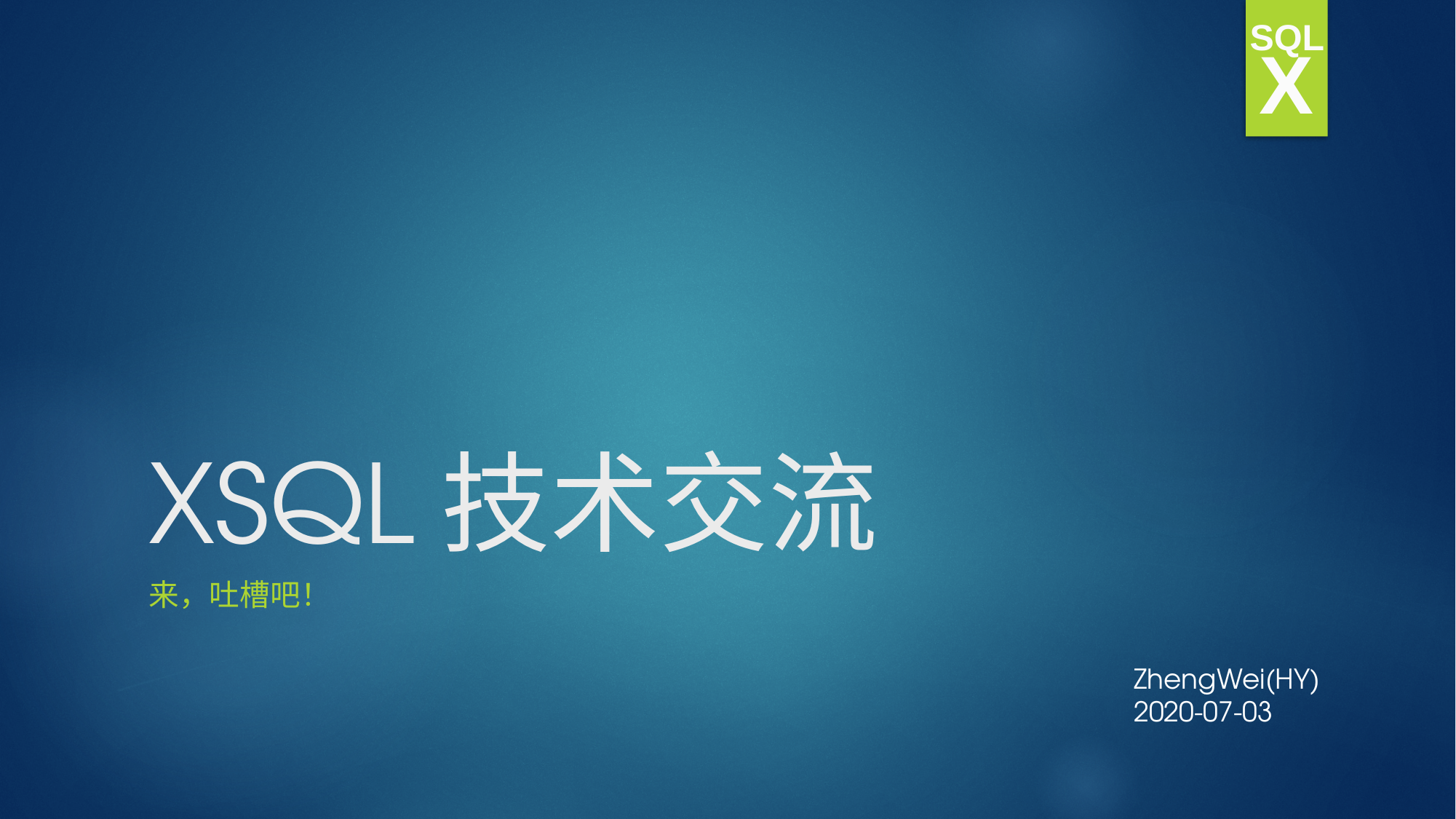

SQL
X
# XSQL技术交流
来，吐槽吧！
ZhengWei(HY)
2020-07-03